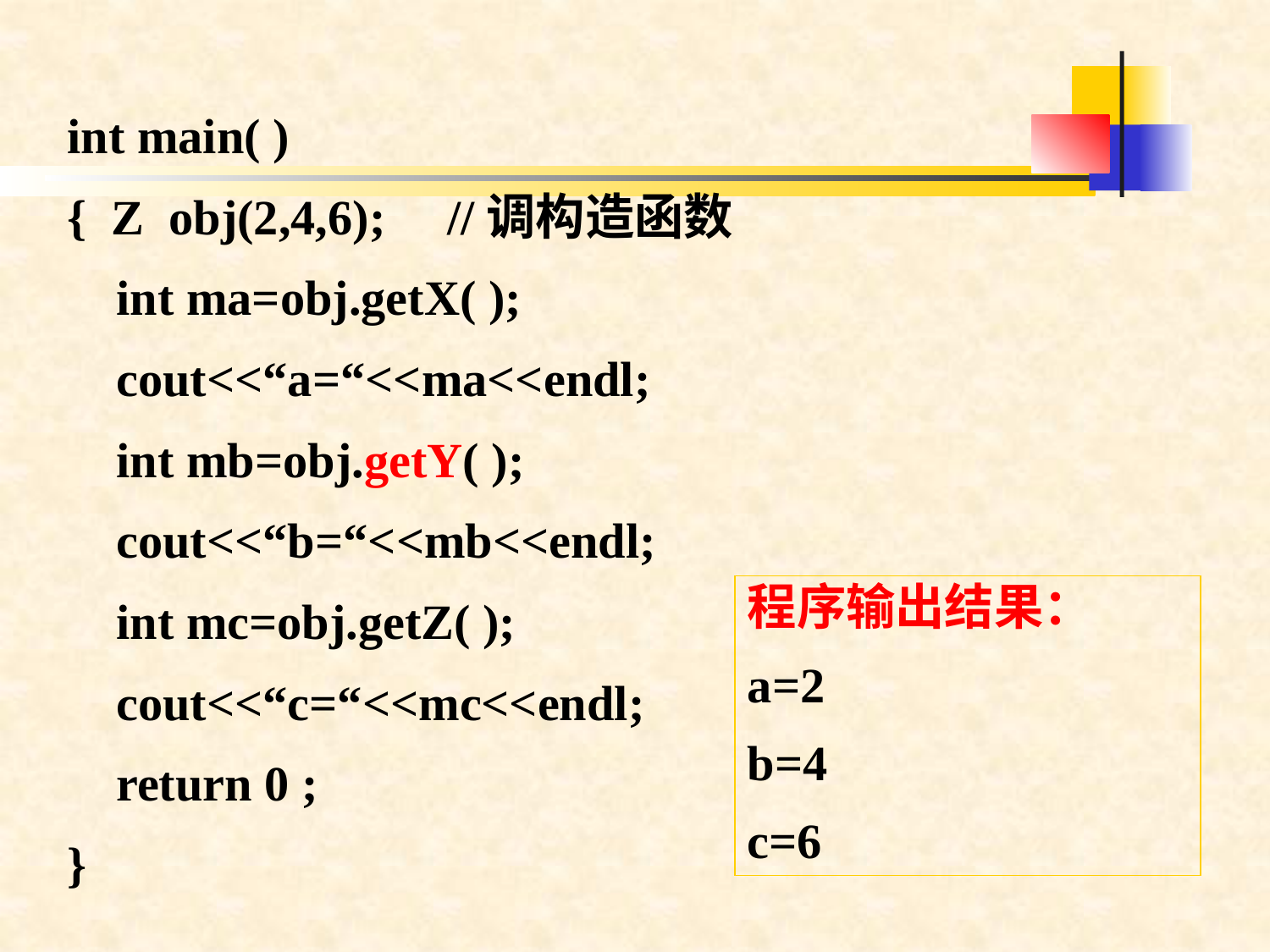

int main( )
{  Z  obj(2,4,6);     //调构造函数
    int ma=obj.getX( );
    cout<<“a=“<<ma<<endl;
    int mb=obj.getY( );
    cout<<“b=“<<mb<<endl;
    int mc=obj.getZ( );
    cout<<“c=“<<mc<<endl;
    return 0 ;
}
程序输出结果：
a=2
b=4
c=6